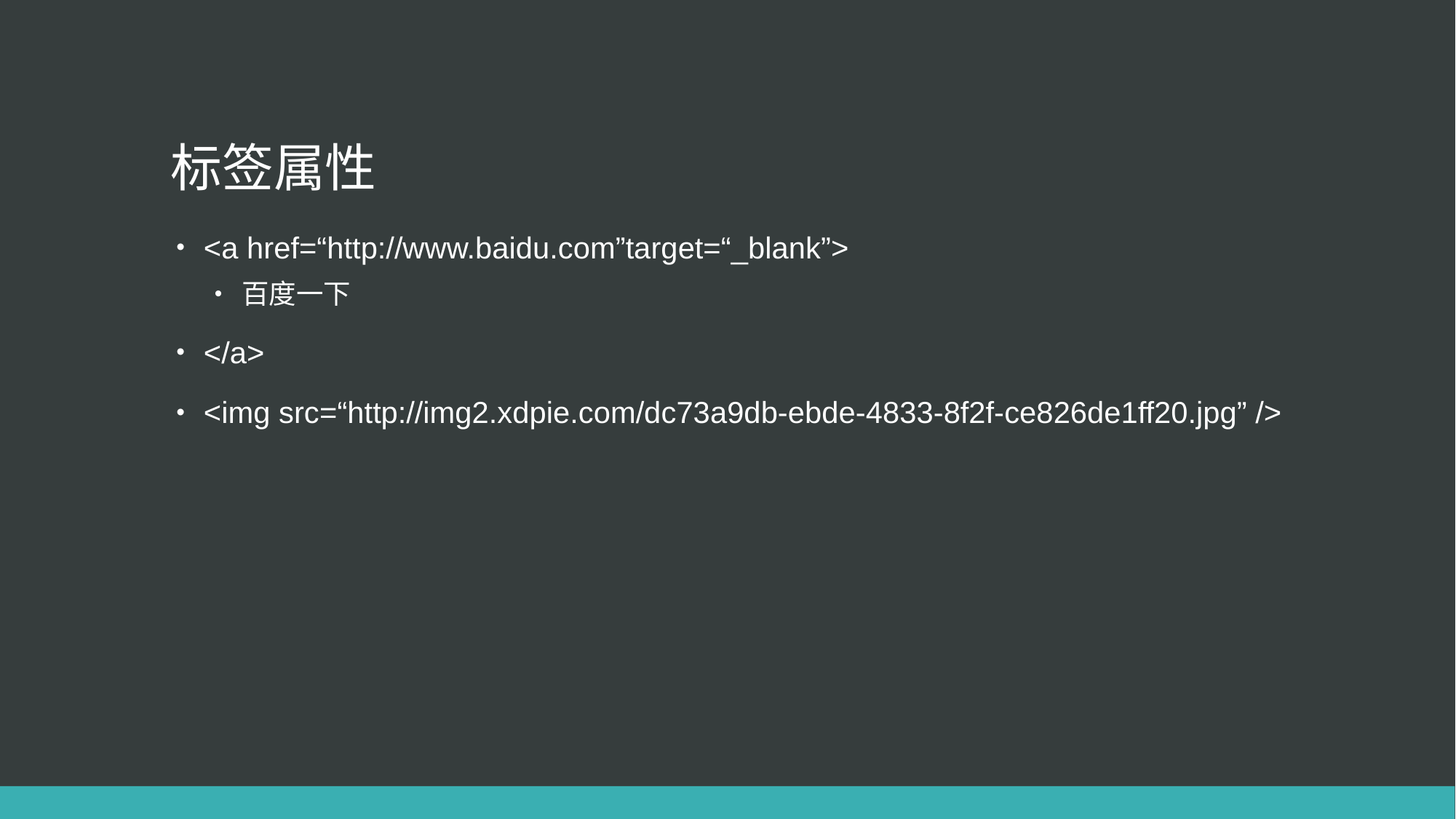

# 标签属性
<a href=“http://www.baidu.com”target=“_blank”>
百度一下
</a>
<img src=“http://img2.xdpie.com/dc73a9db-ebde-4833-8f2f-ce826de1ff20.jpg” />